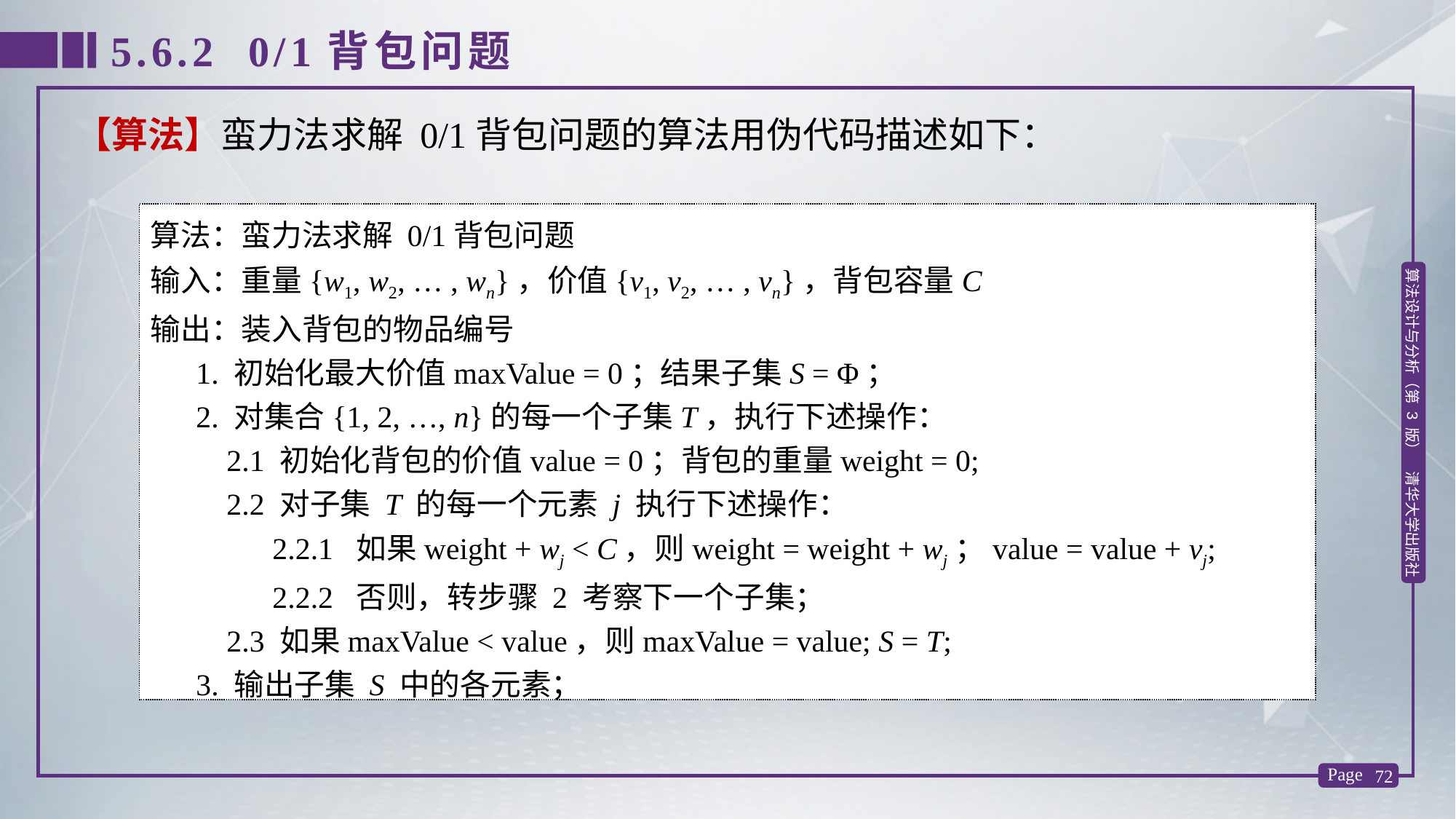

5.6.2  0/1背包问题
【算法】蛮力法求解 0/1背包问题的算法用伪代码描述如下：
算法：蛮力法求解 0/1背包问题
输入：重量{w1, w2, … , wn}，价值{v1, v2, … , vn}，背包容量C
输出：装入背包的物品编号
      1. 初始化最大价值maxValue = 0；结果子集S = Φ；
      2. 对集合{1, 2, …, n}的每一个子集T，执行下述操作：
          2.1 初始化背包的价值value = 0；背包的重量weight = 0;
          2.2 对子集 T 的每一个元素 j 执行下述操作：
                2.2.1  如果weight + wj < C，则weight = weight + wj；value = value + vj;
                2.2.2  否则，转步骤 2 考察下一个子集；
          2.3 如果maxValue < value，则maxValue = value; S = T;
      3. 输出子集 S 中的各元素；